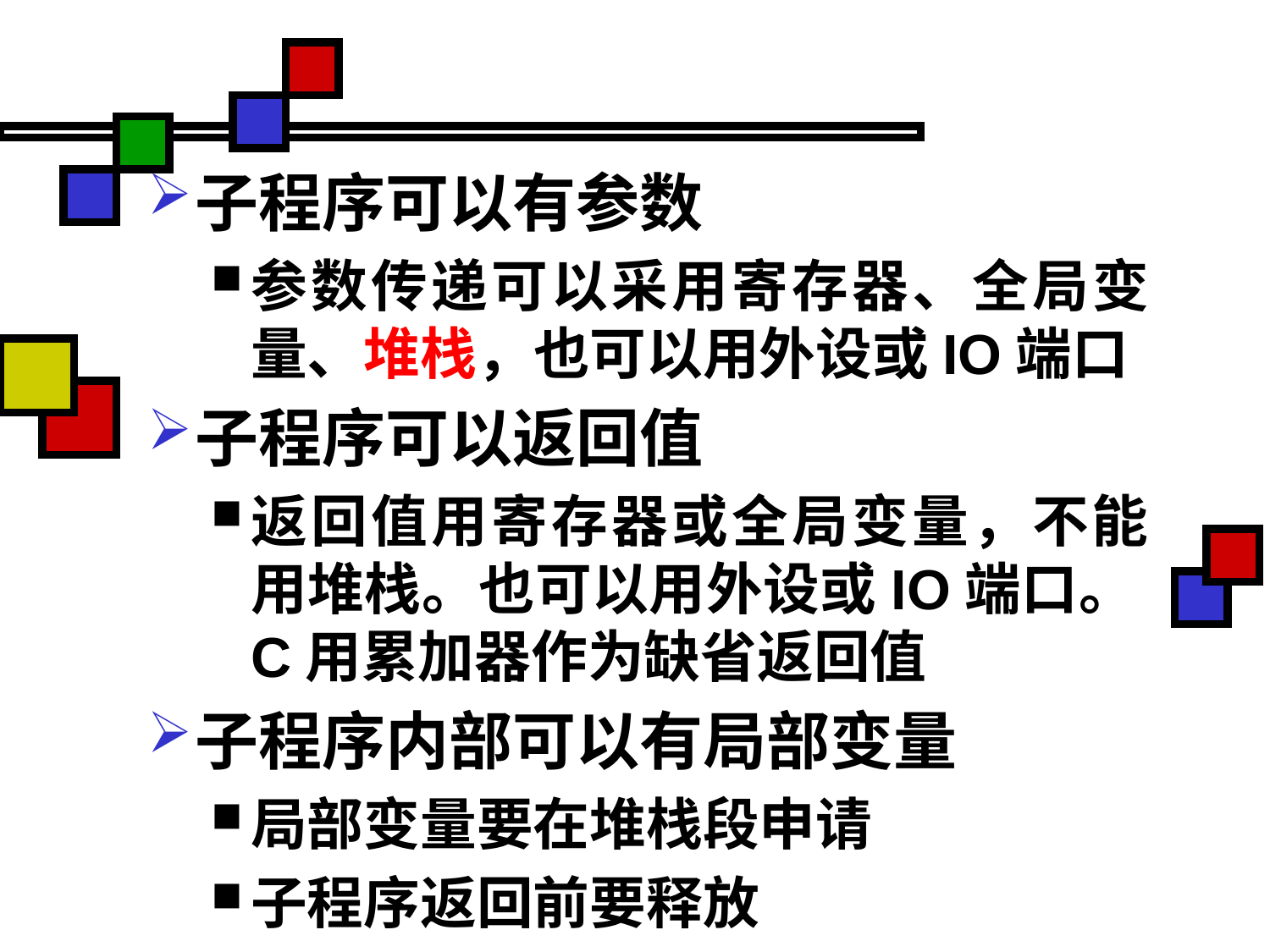

#
子程序可以有参数
参数传递可以采用寄存器、全局变量、堆栈，也可以用外设或IO端口
子程序可以返回值
返回值用寄存器或全局变量，不能用堆栈。也可以用外设或IO端口。C用累加器作为缺省返回值
子程序内部可以有局部变量
局部变量要在堆栈段申请
子程序返回前要释放